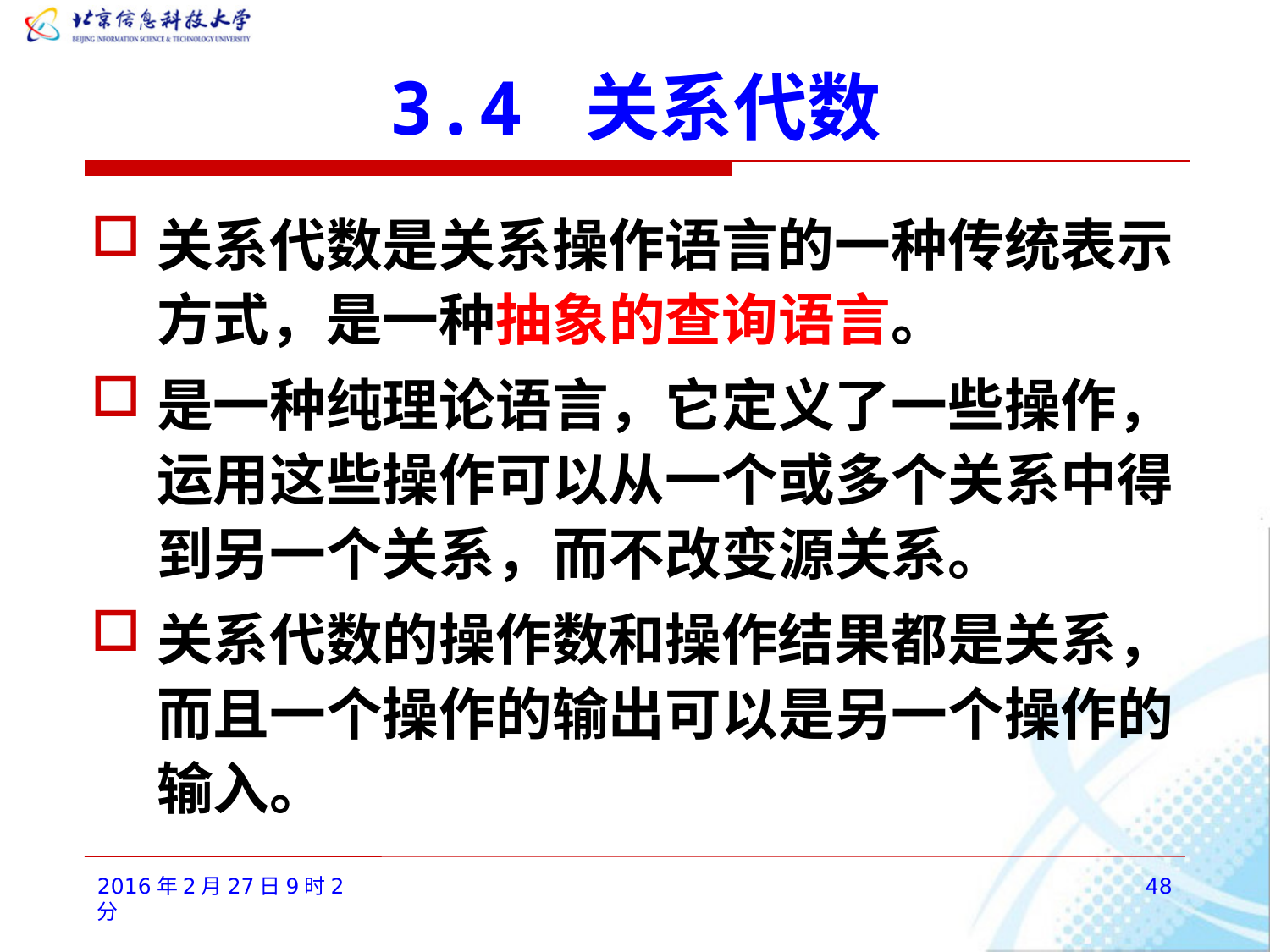

# 3.4 关系代数
关系代数是关系操作语言的一种传统表示方式，是一种抽象的查询语言。
是一种纯理论语言，它定义了一些操作，运用这些操作可以从一个或多个关系中得到另一个关系，而不改变源关系。
关系代数的操作数和操作结果都是关系，而且一个操作的输出可以是另一个操作的输入。
2016年2月27日9时2分
48